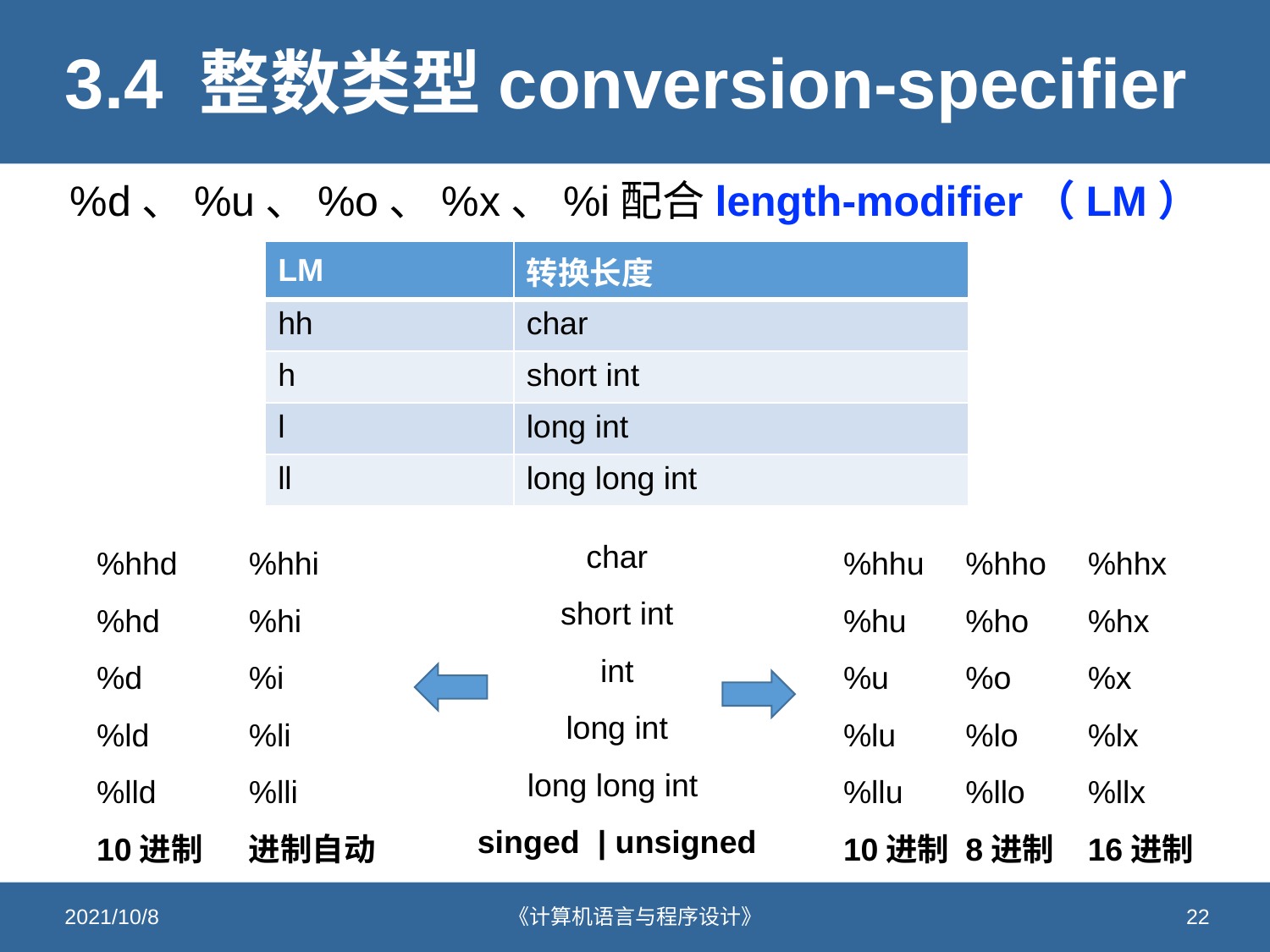

# 3.4 整数类型conversion-specifier
%d、%u、%o、%x、%i配合length-modifier（LM）
| LM | 转换长度 |
| --- | --- |
| hh | char |
| h | short int |
| l | long int |
| ll | long long int |
char
short int
int
long int
long long int
singed  | unsigned
%hhd
%hd
%d
%ld
%lld
10进制
%hhi
%hi
%i
%li
%lli
进制自动
%hhu
%hu
%u
%lu
%llu
10进制
%hho
%ho
%o
%lo
%llo
8进制
%hhx
%hx
%x
%lx
%llx
16进制

2021/10/8
《计算机语言与程序设计》
22